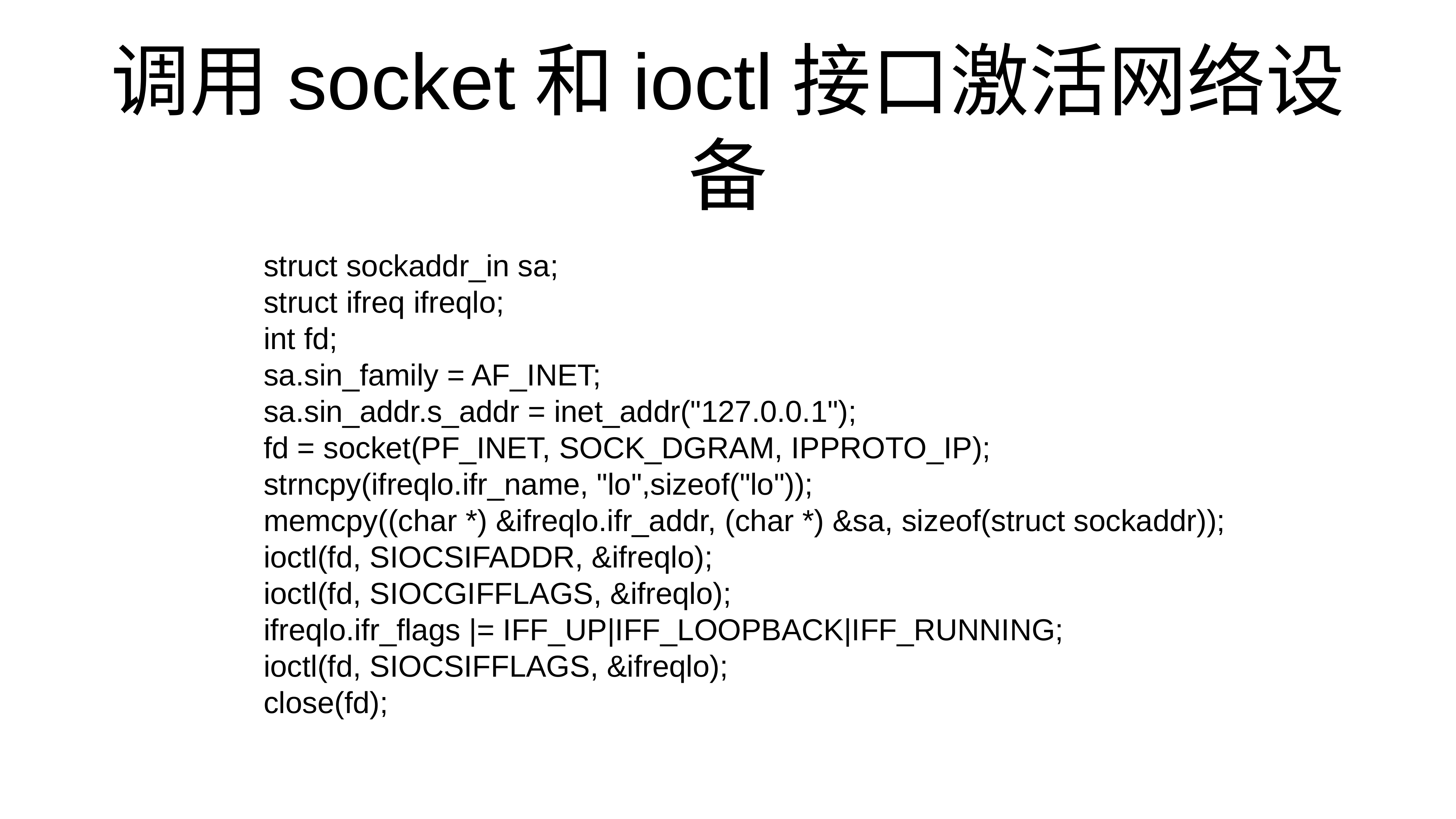

# 调用socket和ioctl接口激活网络设备
    struct sockaddr_in sa;
    struct ifreq ifreqlo;
    int fd;
    sa.sin_family = AF_INET;
    sa.sin_addr.s_addr = inet_addr("127.0.0.1");
    fd = socket(PF_INET, SOCK_DGRAM, IPPROTO_IP);
    strncpy(ifreqlo.ifr_name, "lo",sizeof("lo"));
    memcpy((char *) &ifreqlo.ifr_addr, (char *) &sa, sizeof(struct sockaddr));
    ioctl(fd, SIOCSIFADDR, &ifreqlo);
    ioctl(fd, SIOCGIFFLAGS, &ifreqlo);
    ifreqlo.ifr_flags |= IFF_UP|IFF_LOOPBACK|IFF_RUNNING;
    ioctl(fd, SIOCSIFFLAGS, &ifreqlo);
    close(fd);